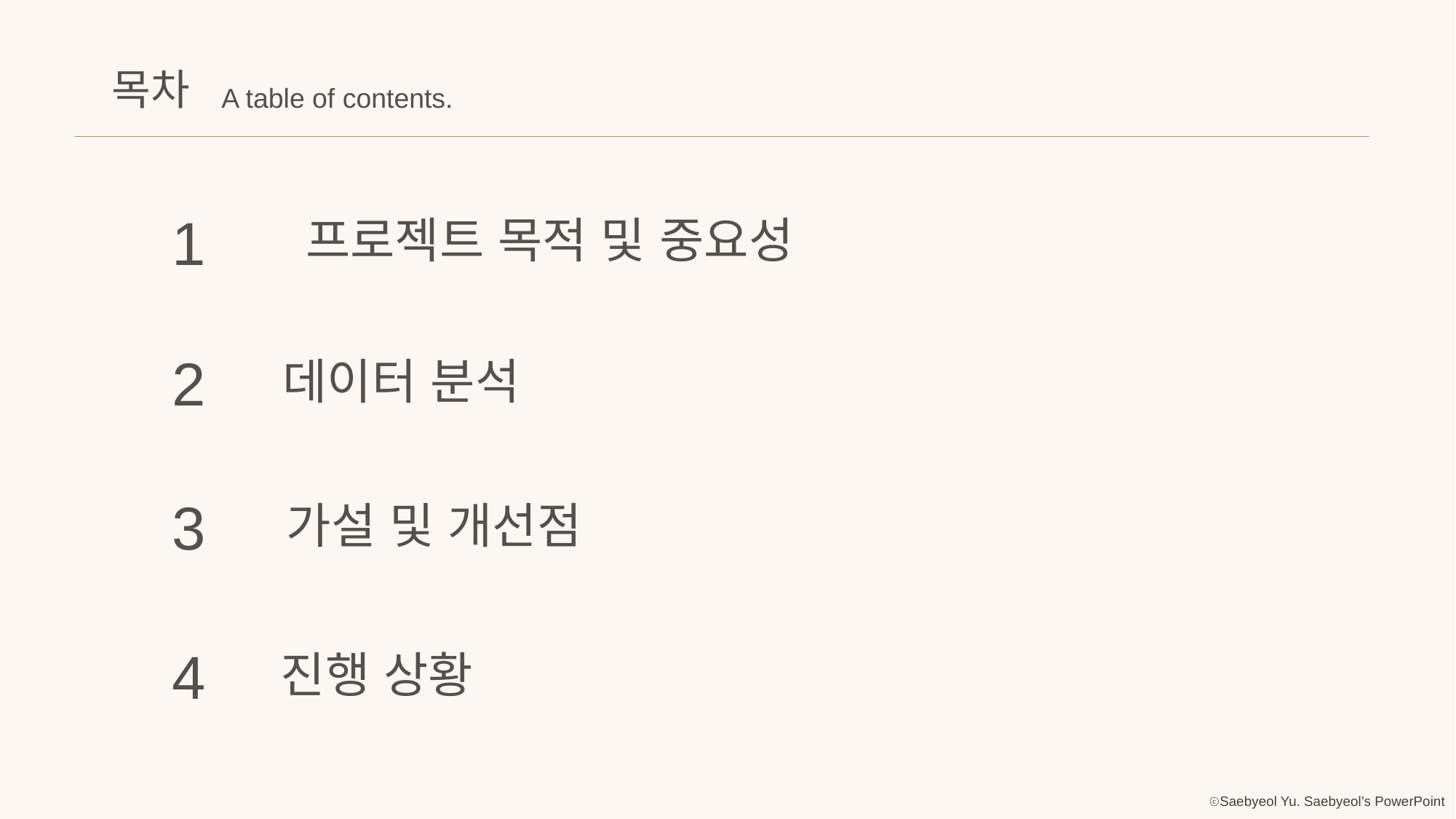

목차
A table of contents.
1
프로젝트 목적 및 중요성
2
데이터 분석
3
가설 및 개선점
4
진행 상황